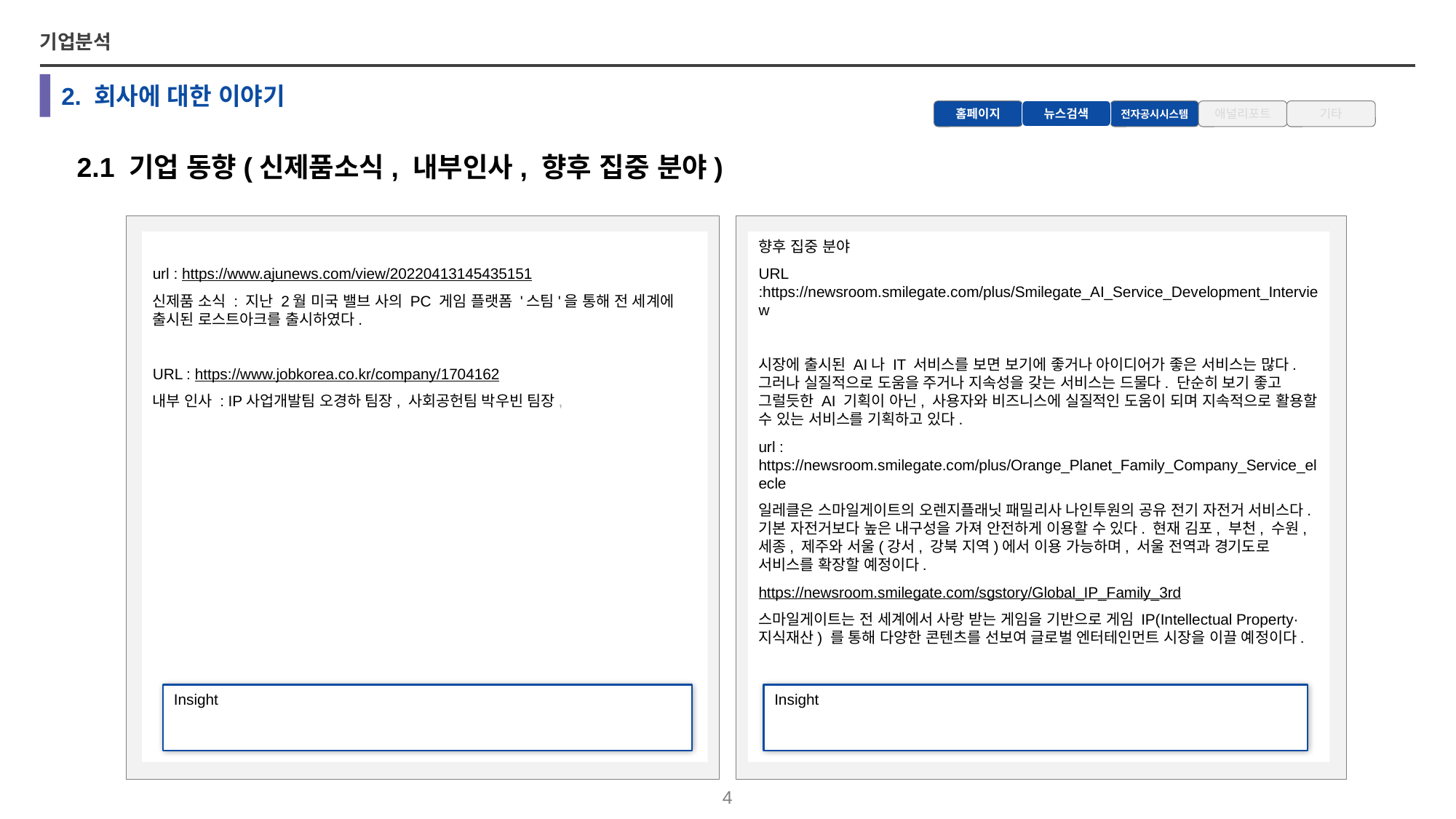

기업분석
# 2. 회사에 대한 이야기
뉴스검색
홈페이지
전자공시시스템
애널리포트
기타
2.1 기업 동향(신제품소식, 내부인사, 향후 집중 분야)

url : https://www.ajunews.com/view/20220413145435151
신제품 소식 : 지난 2월 미국 밸브 사의 PC 게임 플랫폼 '스팀'을 통해 전 세계에 출시된 로스트아크를 출시하였다.

URL : https://www.jobkorea.co.kr/company/1704162
내부 인사 : IP사업개발팀 오경하 팀장, 사회공헌팀 박우빈 팀장,
향후 집중 분야
URL :https://newsroom.smilegate.com/plus/Smilegate_AI_Service_Development_Interview

시장에 출시된 AI나 IT 서비스를 보면 보기에 좋거나 아이디어가 좋은 서비스는 많다. 그러나 실질적으로 도움을 주거나 지속성을 갖는 서비스는 드물다. 단순히 보기 좋고 그럴듯한 AI 기획이 아닌, 사용자와 비즈니스에 실질적인 도움이 되며 지속적으로 활용할 수 있는 서비스를 기획하고 있다.
url : https://newsroom.smilegate.com/plus/Orange_Planet_Family_Company_Service_elecle
일레클은 스마일게이트의 오렌지플래닛 패밀리사 나인투원의 공유 전기 자전거 서비스다. 기본 자전거보다 높은 내구성을 가져 안전하게 이용할 수 있다. 현재 김포, 부천, 수원, 세종, 제주와 서울(강서, 강북 지역)에서 이용 가능하며, 서울 전역과 경기도로 서비스를 확장할 예정이다.
https://newsroom.smilegate.com/sgstory/Global_IP_Family_3rd
스마일게이트는 전 세계에서 사랑 받는 게임을 기반으로 게임 IP(Intellectual Property·지식재산) 를 통해 다양한 콘텐츠를 선보여 글로벌 엔터테인먼트 시장을 이끌 예정이다.
Insight
Insight